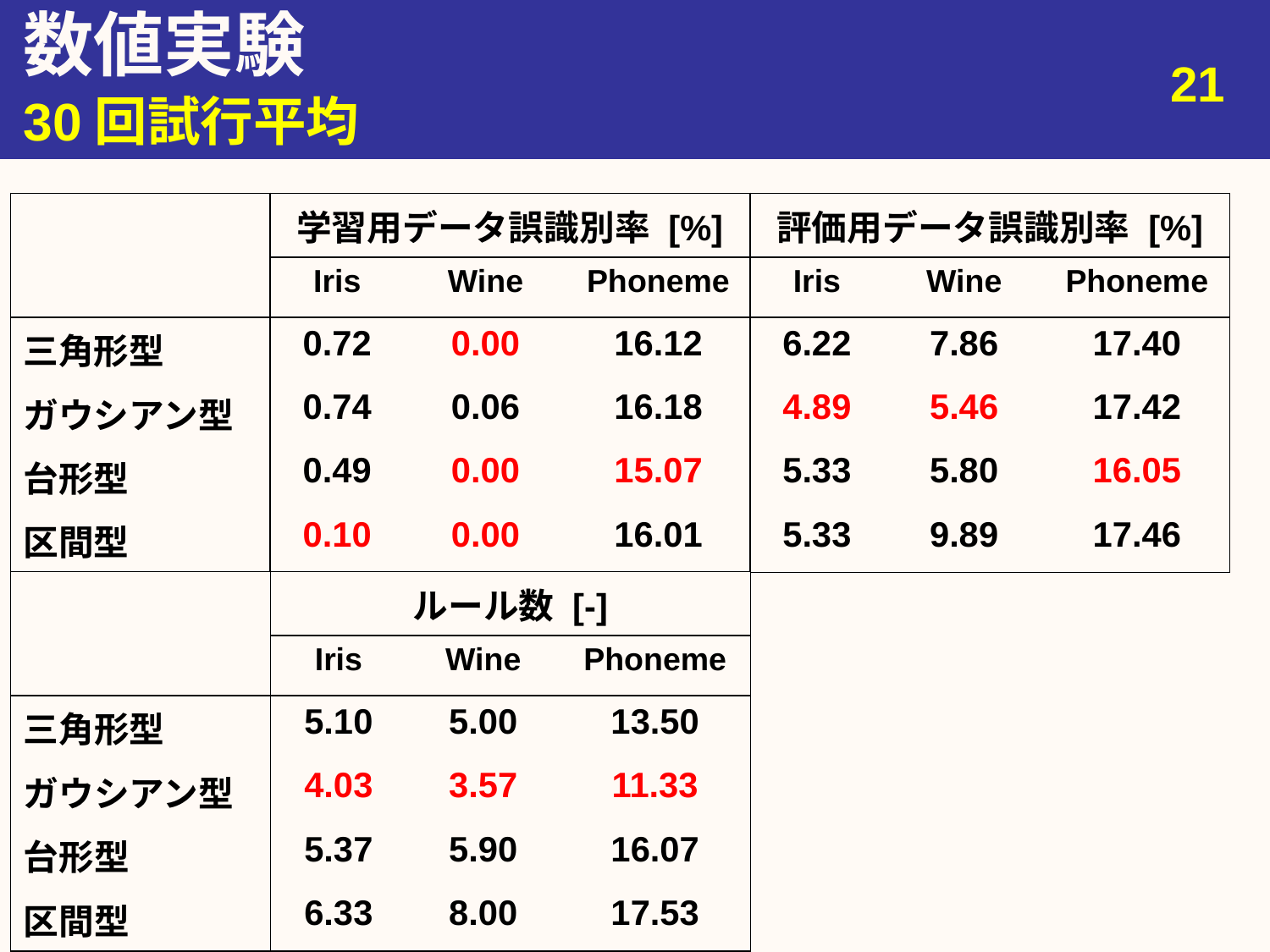

# 数値実験
21
30回試行平均
|  | 学習用データ誤識別率 [%] |  |  | 評価用データ誤識別率 [%] |  |  |
| --- | --- | --- | --- | --- | --- | --- |
|  | Iris | Wine | Phoneme | Iris | Wine | Phoneme |
| 三角形型 | 0.72 | 0.00 | 16.12 | 6.22 | 7.86 | 17.40 |
| ガウシアン型 | 0.74 | 0.06 | 16.18 | 4.89 | 5.46 | 17.42 |
| 台形型 | 0.49 | 0.00 | 15.07 | 5.33 | 5.80 | 16.05 |
| 区間型 | 0.10 | 0.00 | 16.01 | 5.33 | 9.89 | 17.46 |
|  | ルール数 [-] |  |  |
| --- | --- | --- | --- |
|  | Iris | Wine | Phoneme |
| 三角形型 | 5.10 | 5.00 | 13.50 |
| ガウシアン型 | 4.03 | 3.57 | 11.33 |
| 台形型 | 5.37 | 5.90 | 16.07 |
| 区間型 | 6.33 | 8.00 | 17.53 |